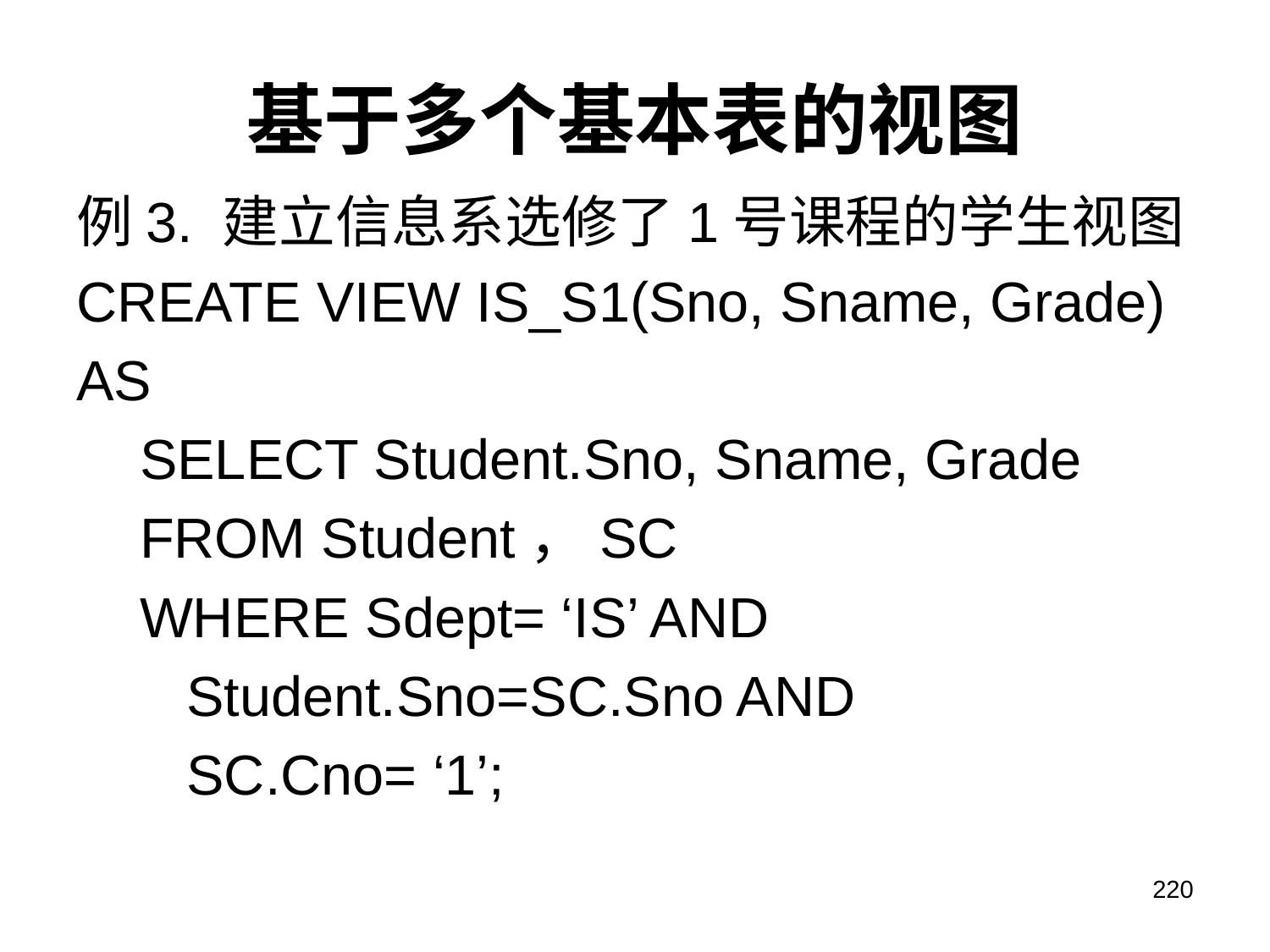

# 基于多个基本表的视图
例3. 建立信息系选修了1号课程的学生视图
CREATE VIEW IS_S1(Sno, Sname, Grade)
AS
SELECT Student.Sno, Sname, Grade
FROM Student，SC
WHERE Sdept= ‘IS’ AND
   Student.Sno=SC.Sno AND
   SC.Cno= ‘1’;
220